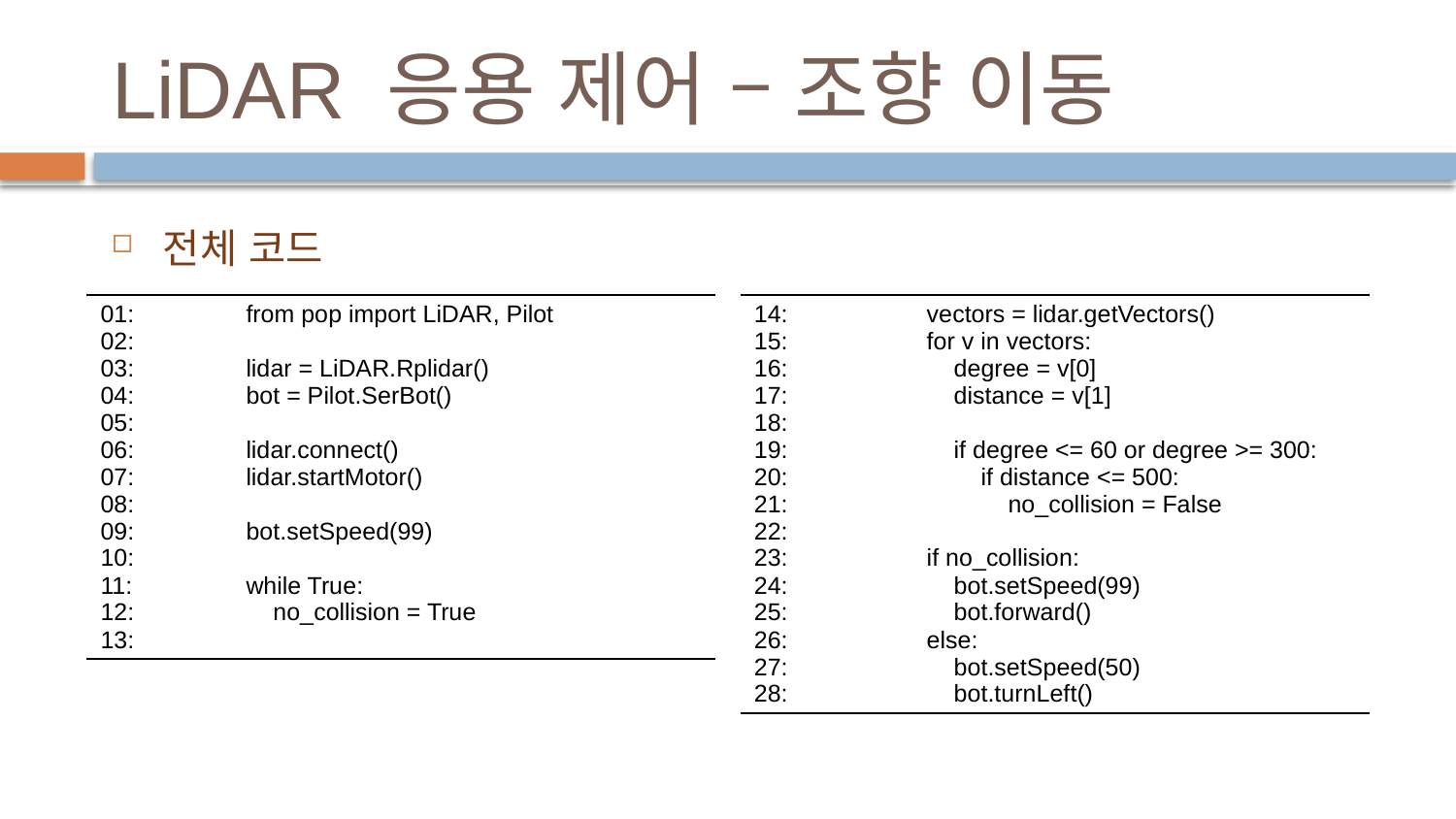

# LiDAR 응용 제어 – 조향 이동
전체 코드
| 01: from pop import LiDAR, Pilot 02: 03: lidar = LiDAR.Rplidar() 04: bot = Pilot.SerBot() 05: 06: lidar.connect() 07: lidar.startMotor() 08: 09: bot.setSpeed(99) 10: 11: while True: 12: no\_collision = True 13: |
| --- |
| 14: vectors = lidar.getVectors() 15: for v in vectors: 16: degree = v[0] 17: distance = v[1] 18: 19: if degree <= 60 or degree >= 300: 20: if distance <= 500: 21: no\_collision = False 22: 23: if no\_collision: 24: bot.setSpeed(99) 25: bot.forward() 26: else: 27: bot.setSpeed(50) 28: bot.turnLeft() |
| --- |